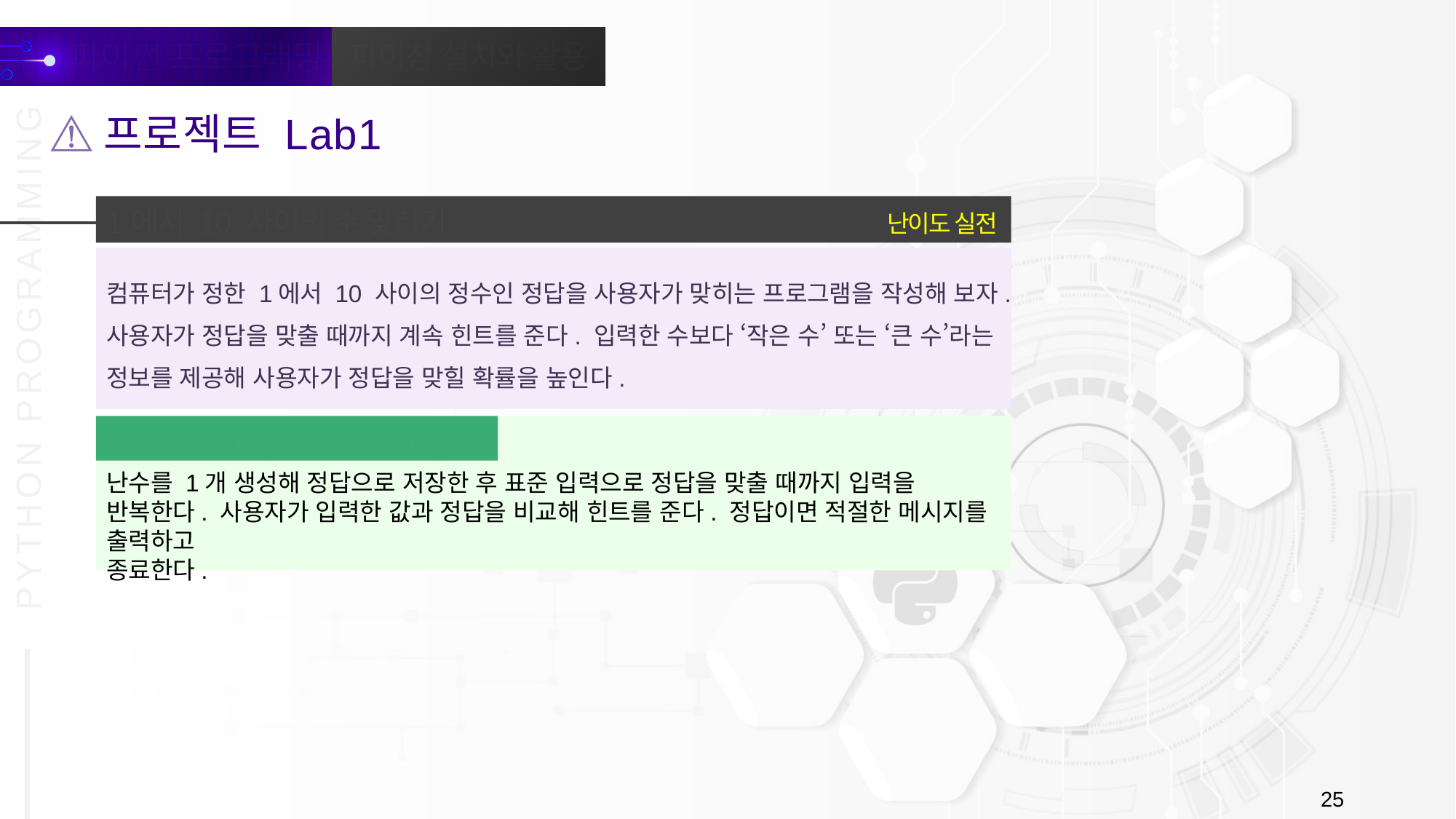

프로젝트 Lab1

난이도 실전
1에서 10 사이의 수 맞히기
컴퓨터가 정한 1에서 10 사이의 정수인 정답을 사용자가 맞히는 프로그램을 작성해 보자.
사용자가 정답을 맞출 때까지 계속 힌트를 준다. 입력한 수보다 ‘작은 수’ 또는 ‘큰 수’라는
정보를 제공해 사용자가 정답을 맞힐 확률을 높인다.

문제 이해 (Understanding)
난수를 1개 생성해 정답으로 저장한 후 표준 입력으로 정답을 맞출 때까지 입력을 반복한다. 사용자가 입력한 값과 정답을 비교해 힌트를 준다. 정답이면 적절한 메시지를 출력하고
종료한다.
25